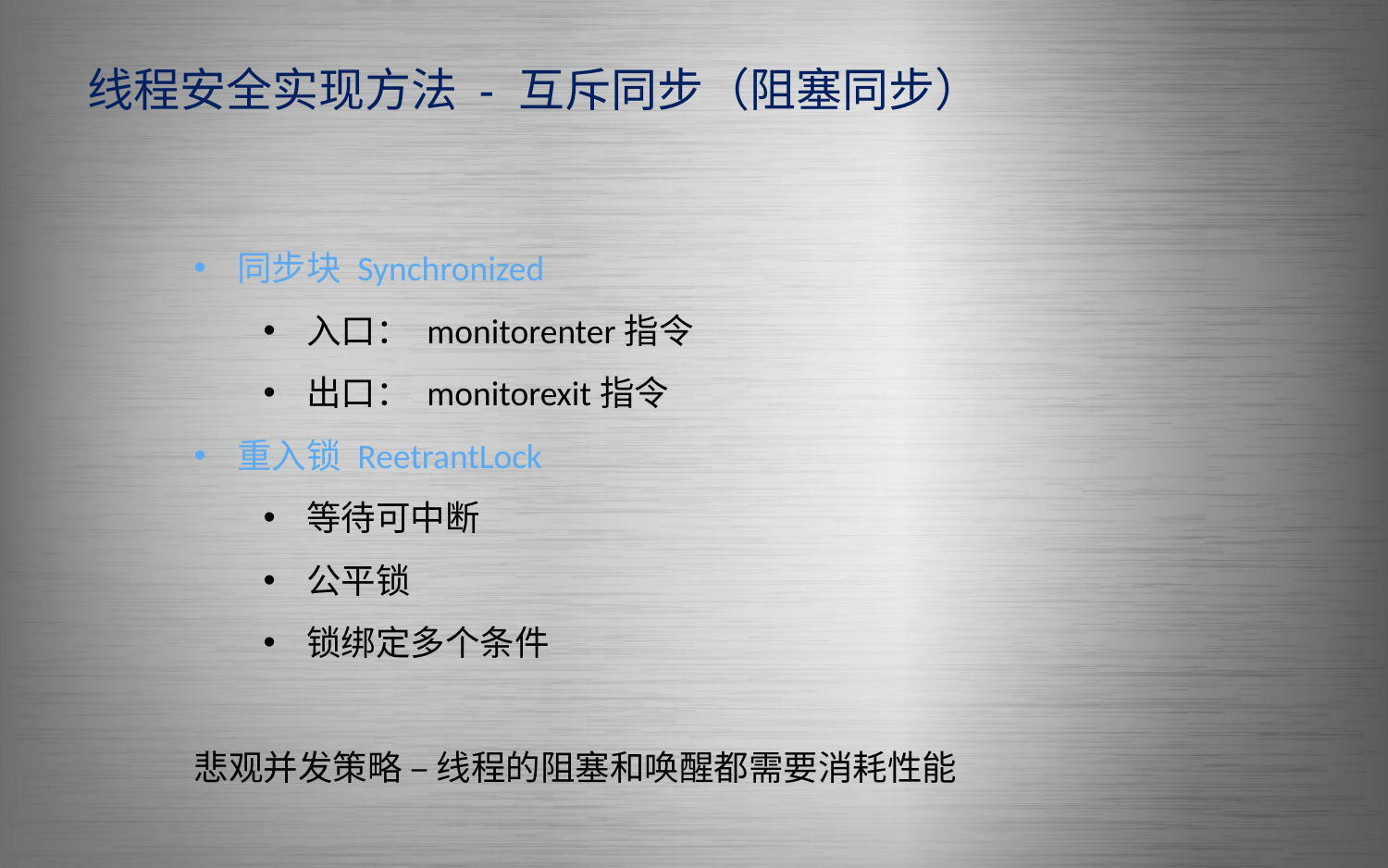

线程安全实现方法 - 互斥同步（阻塞同步）
同步块 Synchronized
入口： monitorenter指令
出口： monitorexit指令
重入锁 ReetrantLock
等待可中断
公平锁
锁绑定多个条件

悲观并发策略 – 线程的阻塞和唤醒都需要消耗性能